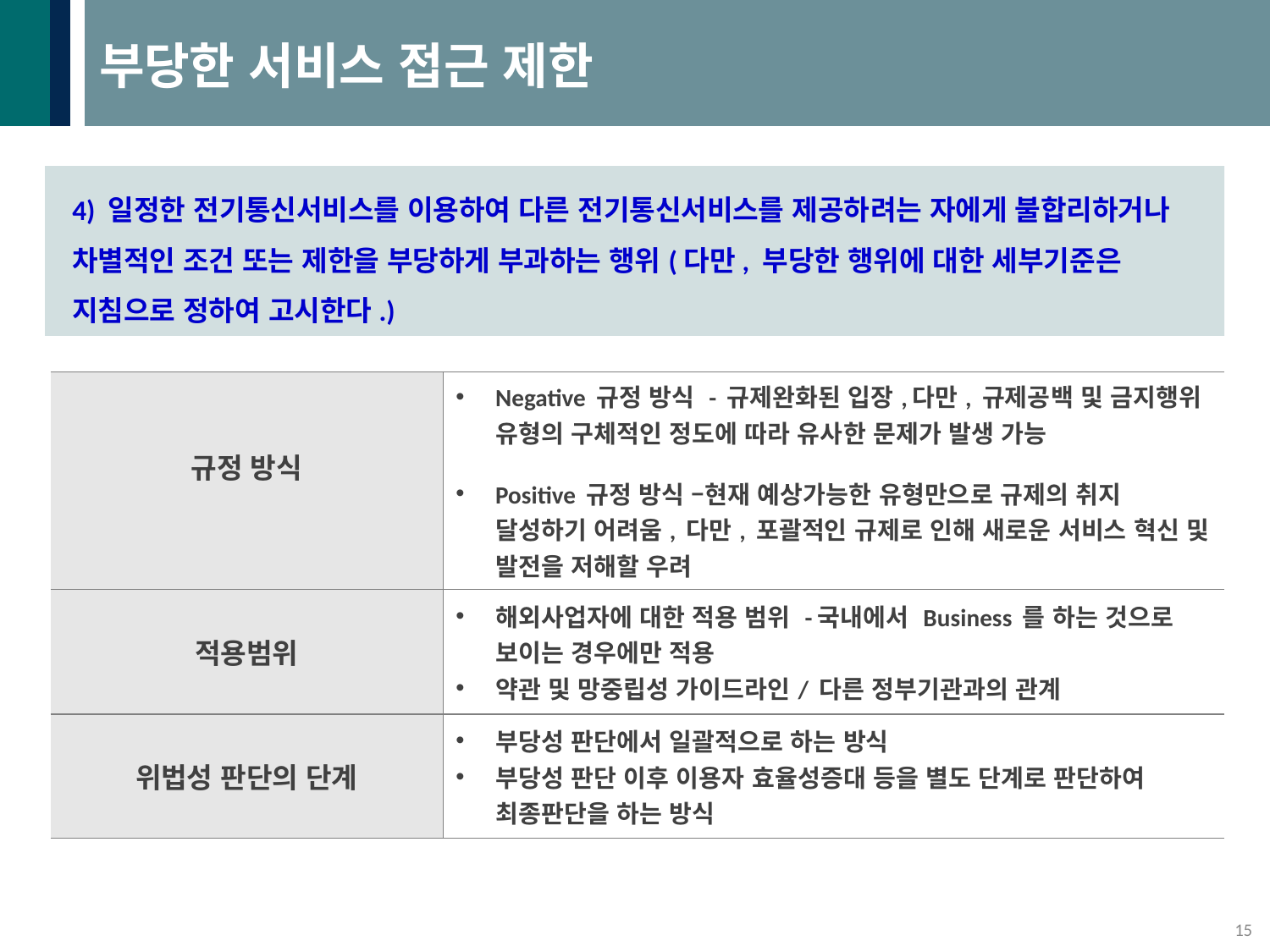

# 부당한 서비스 접근 제한
4) 일정한 전기통신서비스를 이용하여 다른 전기통신서비스를 제공하려는 자에게 불합리하거나 차별적인 조건 또는 제한을 부당하게 부과하는 행위(다만, 부당한 행위에 대한 세부기준은 지침으로 정하여 고시한다.)
| 규정 방식 | Negative 규정 방식 - 규제완화된 입장,다만, 규제공백 및 금지행위 유형의 구체적인 정도에 따라 유사한 문제가 발생 가능 Positive 규정 방식 –현재 예상가능한 유형만으로 규제의 취지 달성하기 어려움, 다만, 포괄적인 규제로 인해 새로운 서비스 혁신 및 발전을 저해할 우려 |
| --- | --- |
| 적용범위 | 해외사업자에 대한 적용 범위 -국내에서 Business 를 하는 것으로 보이는 경우에만 적용 약관 및 망중립성 가이드라인/ 다른 정부기관과의 관계 |
| 위법성 판단의 단계 | 부당성 판단에서 일괄적으로 하는 방식 부당성 판단 이후 이용자 효율성증대 등을 별도 단계로 판단하여 최종판단을 하는 방식 |